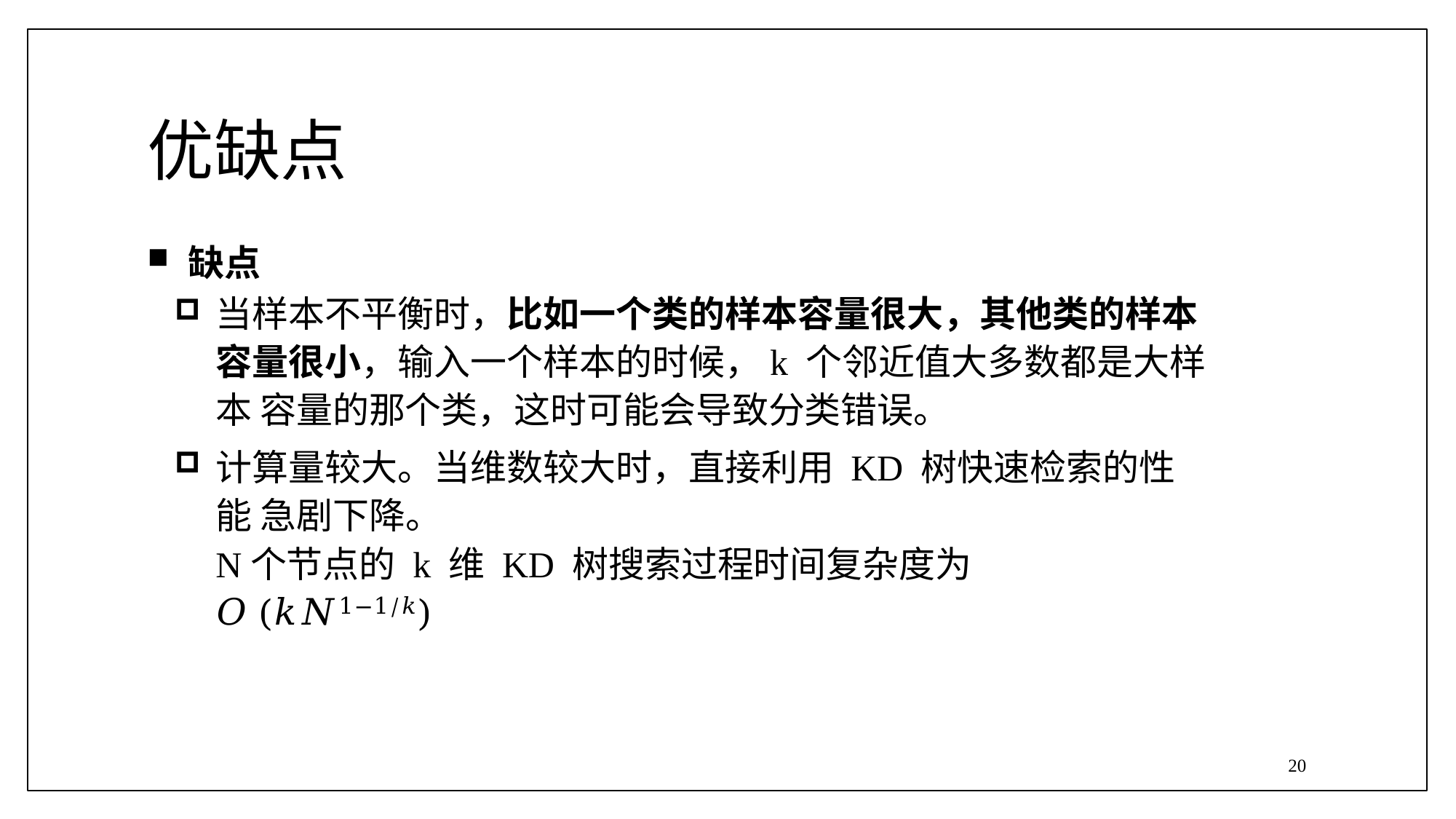

# 优缺点
缺点
当样本不平衡时，比如一个类的样本容量很大，其他类的样本 容量很小，输入一个样本的时候，k 个邻近值大多数都是大样本 容量的那个类，这时可能会导致分类错误。
计算量较大。当维数较大时，直接利用 KD 树快速检索的性能 急剧下降。
N个节点的 k 维 KD 树搜索过程时间复杂度为 𝑂(𝑘𝑁1−1/𝑘)
20